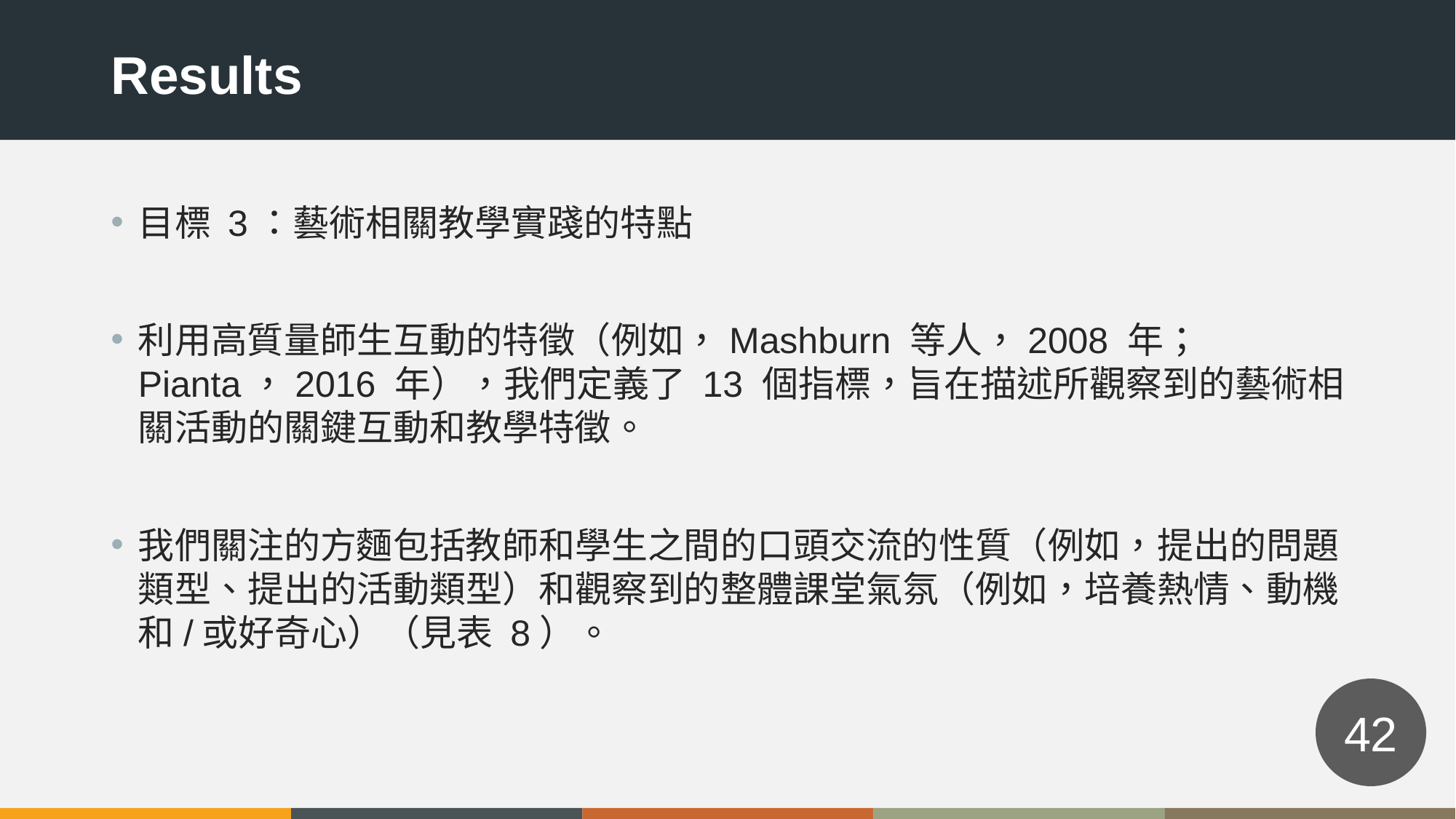

Results
目標 3：藝術相關教學實踐的特點

利用高質量師生互動的特徵（例如，Mashburn 等人，2008 年；Pianta，2016 年），我們定義了 13 個指標，旨在描述所觀察到的藝術相關活動的關鍵互動和教學特徵。

我們關注的方麵包括教師和學生之間的口頭交流的性質（例如，提出的問題類型、提出的活動類型）和觀察到的整體課堂氣氛（例如，培養熱情、動機和/或好奇心）（見表 8）。
42